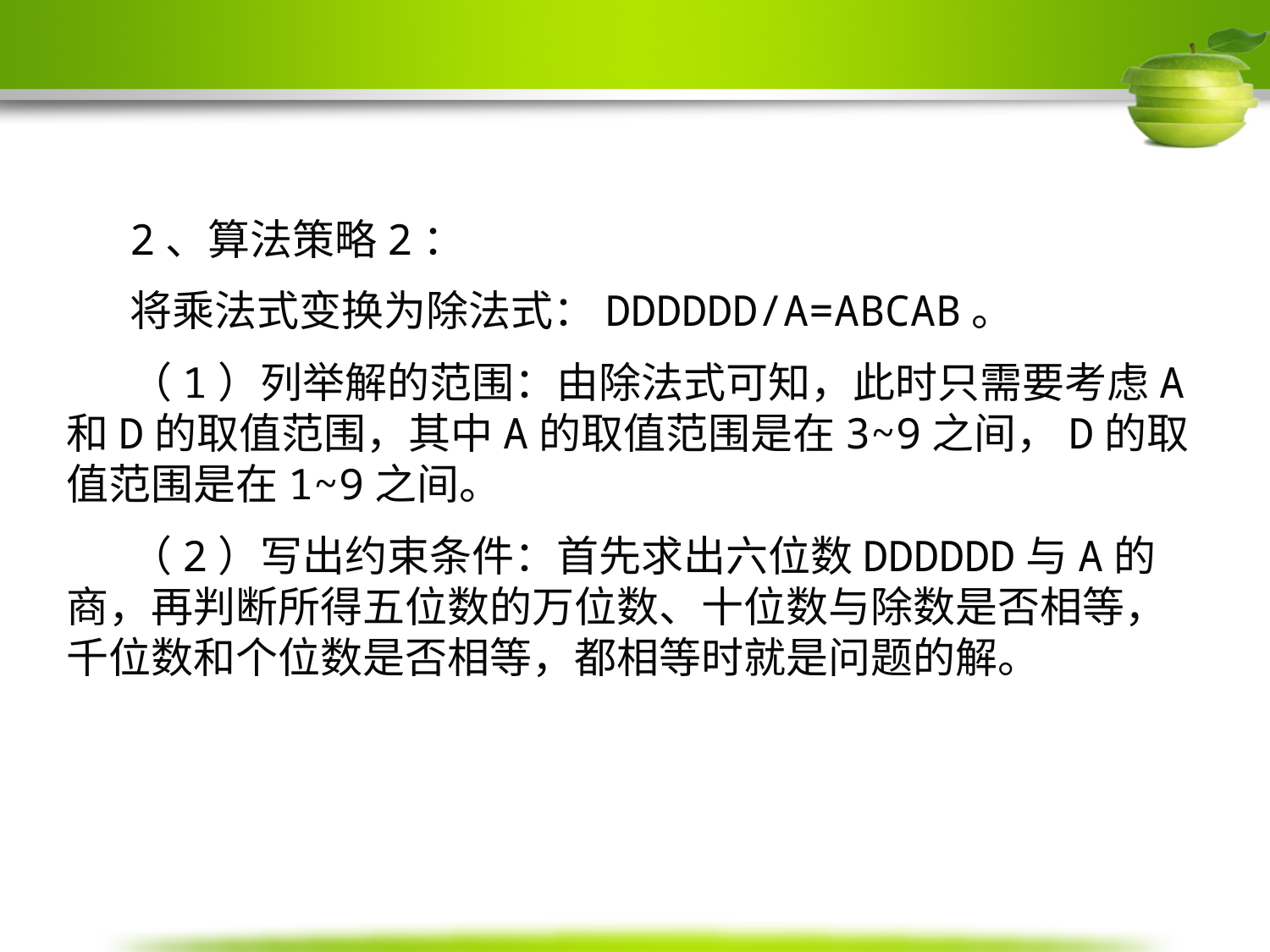

2、算法策略2：
将乘法式变换为除法式：DDDDDD/A=ABCAB。
（1）列举解的范围：由除法式可知，此时只需要考虑A和D的取值范围，其中A的取值范围是在3~9之间，D的取值范围是在1~9之间。
（2）写出约束条件：首先求出六位数DDDDDD与A的商，再判断所得五位数的万位数、十位数与除数是否相等，千位数和个位数是否相等，都相等时就是问题的解。